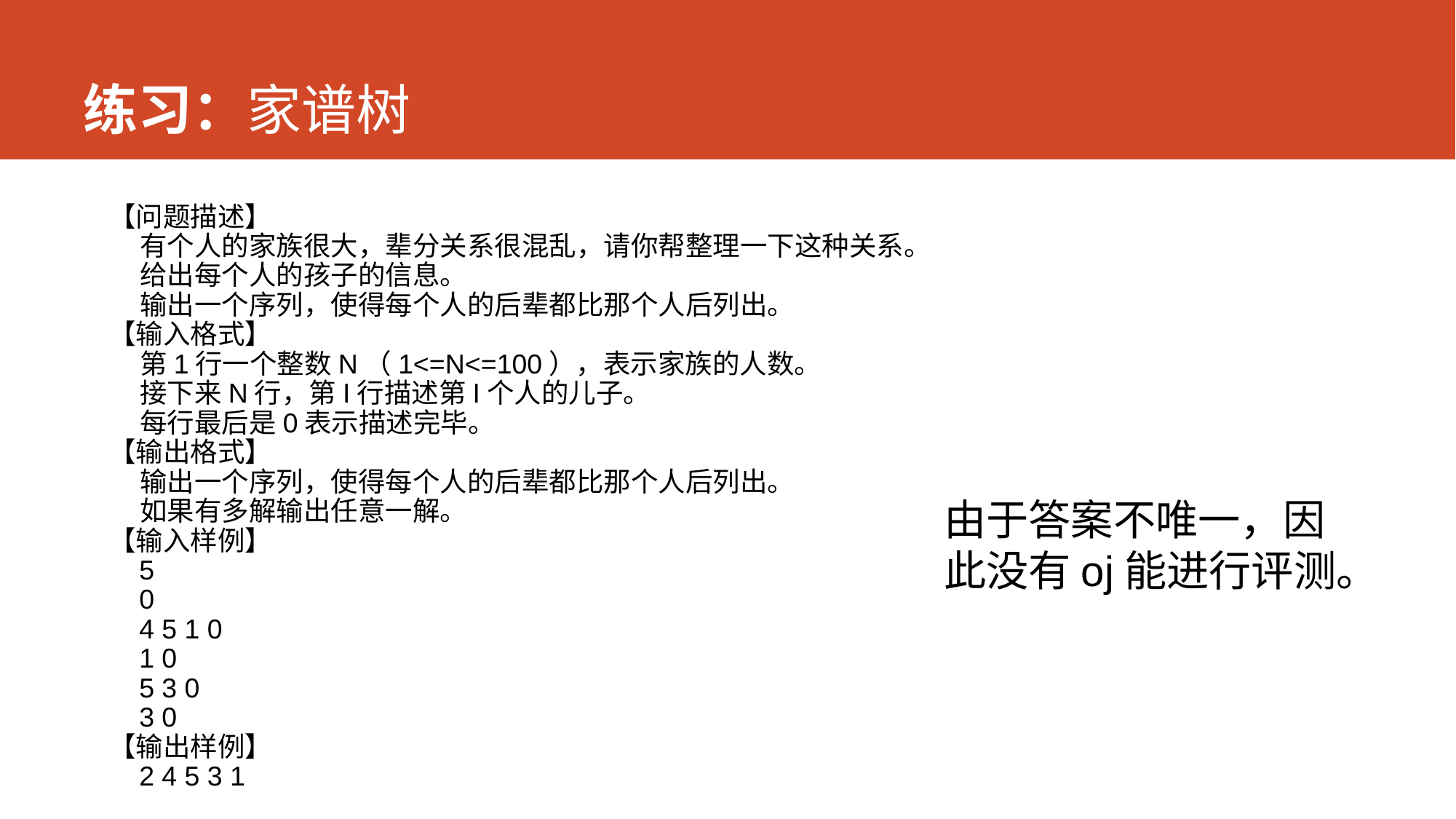

# 练习：家谱树
【问题描述】
    有个人的家族很大，辈分关系很混乱，请你帮整理一下这种关系。
    给出每个人的孩子的信息。
    输出一个序列，使得每个人的后辈都比那个人后列出。
【输入格式】
    第1行一个整数N（1<=N<=100），表示家族的人数。
    接下来N行，第I行描述第I个人的儿子。
    每行最后是0表示描述完毕。
【输出格式】
    输出一个序列，使得每个人的后辈都比那个人后列出。
    如果有多解输出任意一解。
【输入样例】
    5
    0
    4 5 1 0
    1 0
    5 3 0
    3 0
【输出样例】
    2 4 5 3 1
由于答案不唯一，因此没有oj能进行评测。